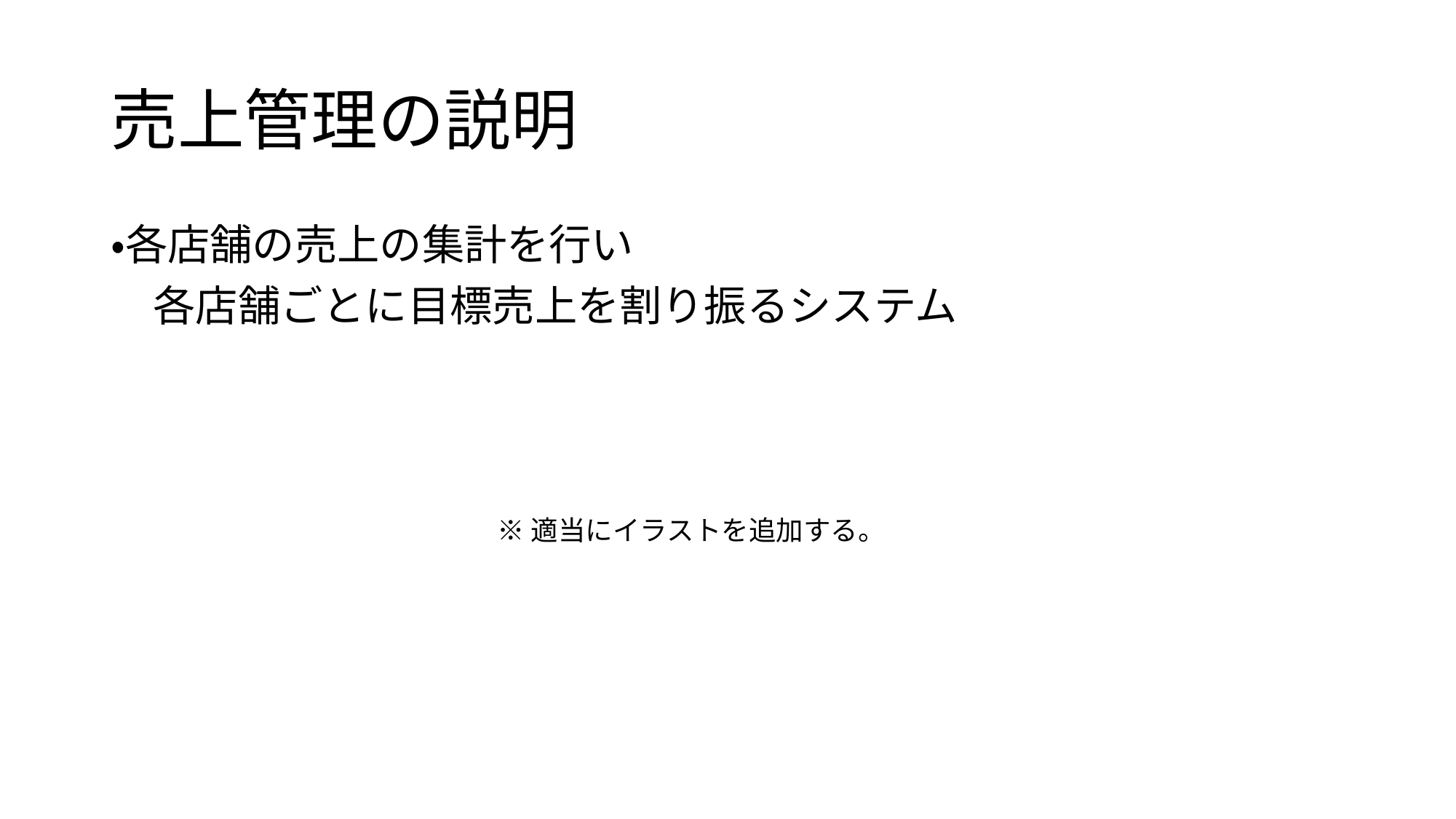

# 売上管理の説明
・各店舗の売上の集計を行い
　各店舗ごとに目標売上を割り振るシステム

※適当にイラストを追加する。